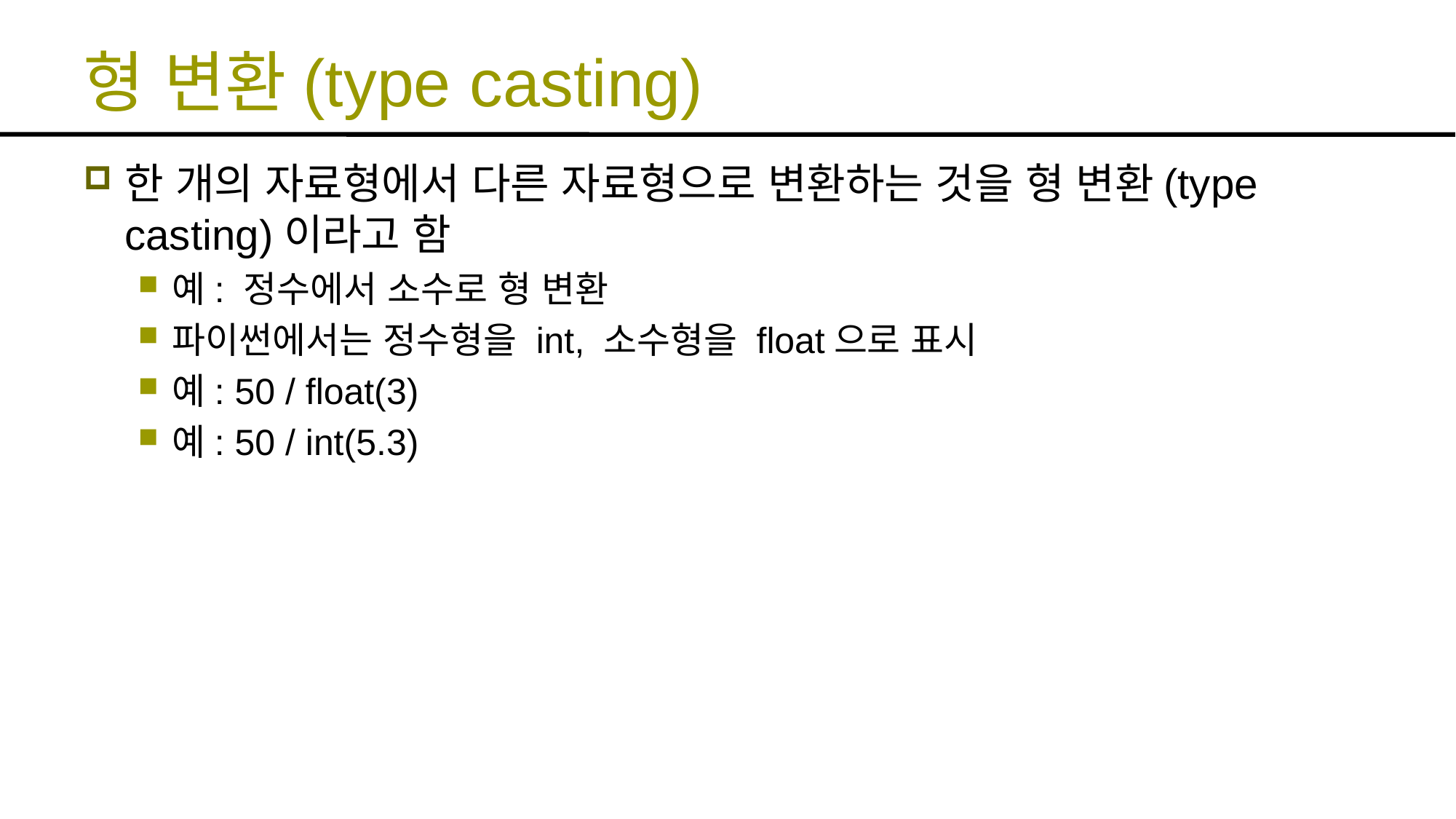

# 형 변환(type casting)
한 개의 자료형에서 다른 자료형으로 변환하는 것을 형 변환(type casting)이라고 함
예: 정수에서 소수로 형 변환
파이썬에서는 정수형을 int, 소수형을 float으로 표시
예: 50 / float(3)
예: 50 / int(5.3)